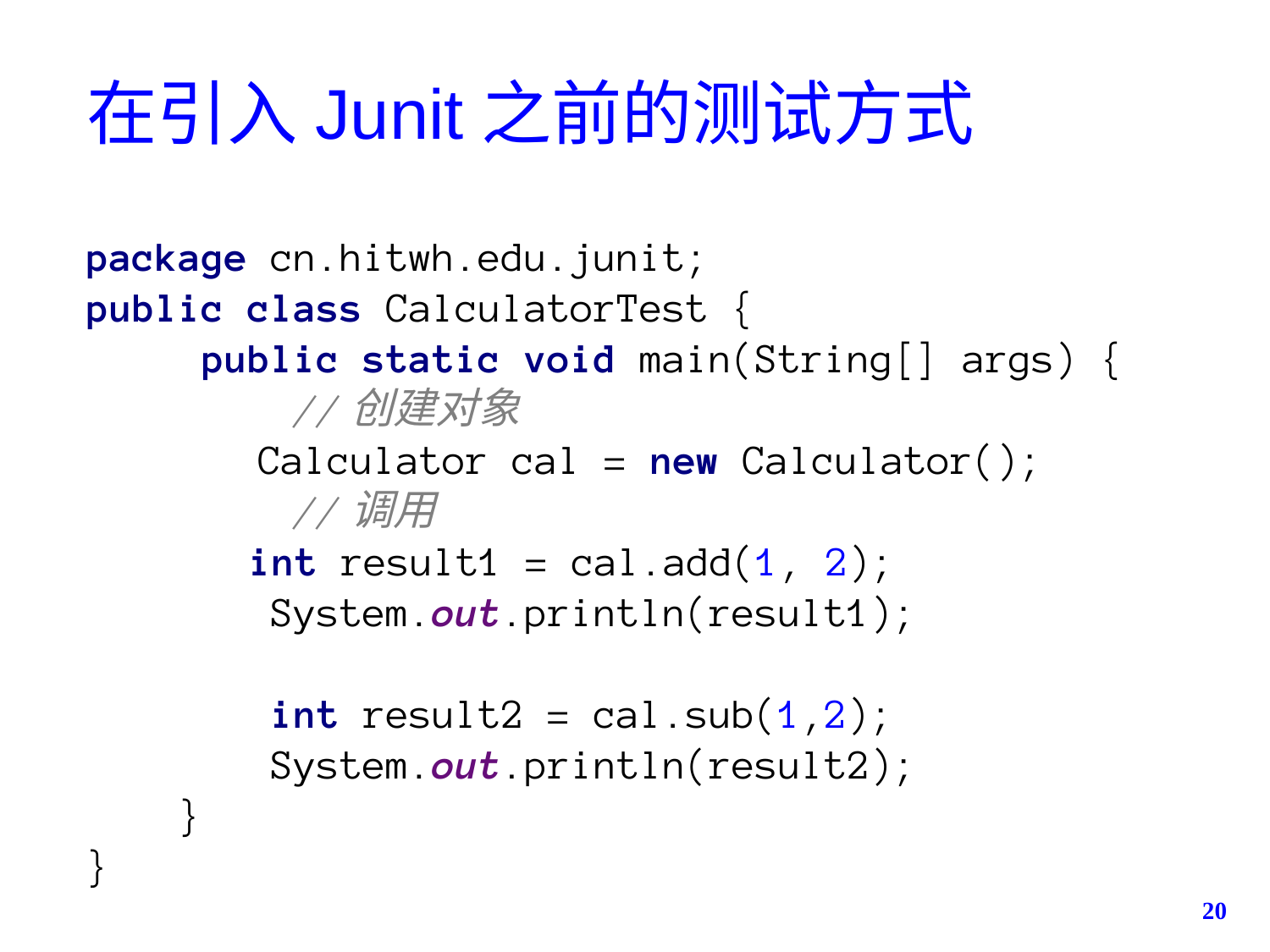

# 在引入Junit之前的测试方式
package cn.hitwh.edu.junit;
public class CalculatorTest {
     public static void main(String[] args) {
         //创建对象
                 Calculator cal = new Calculator();
         //调用
                int result1 = cal.add(1, 2);
        System.out.println(result1);
        int result2 = cal.sub(1,2);
        System.out.println(result2);
    }
}

20